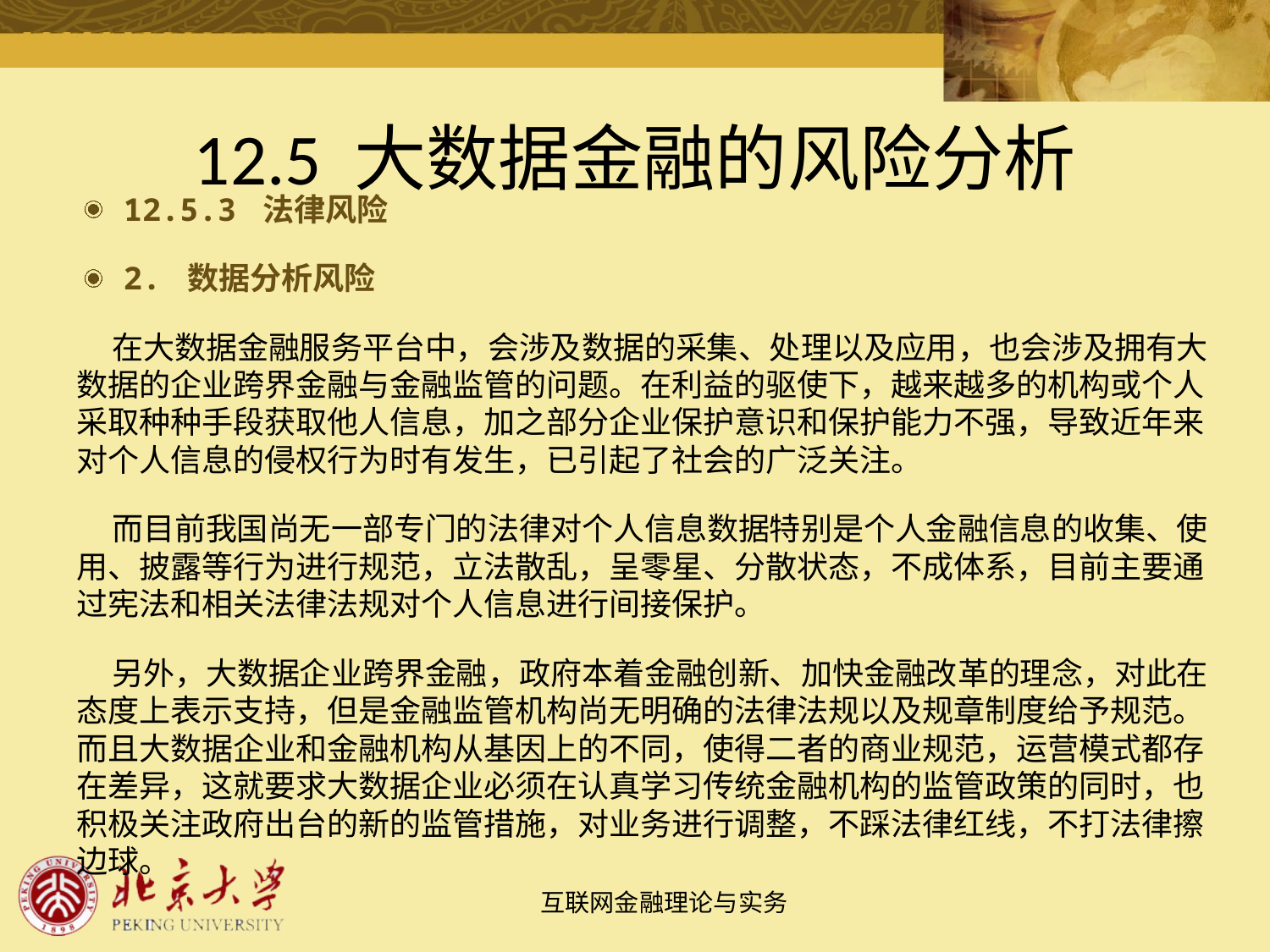

# 12.5 大数据金融的风险分析
12.5.3 法律风险
2. 数据分析风险
    在大数据金融服务平台中，会涉及数据的采集、处理以及应用，也会涉及拥有大数据的企业跨界金融与金融监管的问题。在利益的驱使下，越来越多的机构或个人采取种种手段获取他人信息，加之部分企业保护意识和保护能力不强，导致近年来对个人信息的侵权行为时有发生，已引起了社会的广泛关注。
    而目前我国尚无一部专门的法律对个人信息数据特别是个人金融信息的收集、使用、披露等行为进行规范，立法散乱，呈零星、分散状态，不成体系，目前主要通过宪法和相关法律法规对个人信息进行间接保护。
    另外，大数据企业跨界金融，政府本着金融创新、加快金融改革的理念，对此在态度上表示支持，但是金融监管机构尚无明确的法律法规以及规章制度给予规范。而且大数据企业和金融机构从基因上的不同，使得二者的商业规范，运营模式都存在差异，这就要求大数据企业必须在认真学习传统金融机构的监管政策的同时，也积极关注政府出台的新的监管措施，对业务进行调整，不踩法律红线，不打法律擦边球。